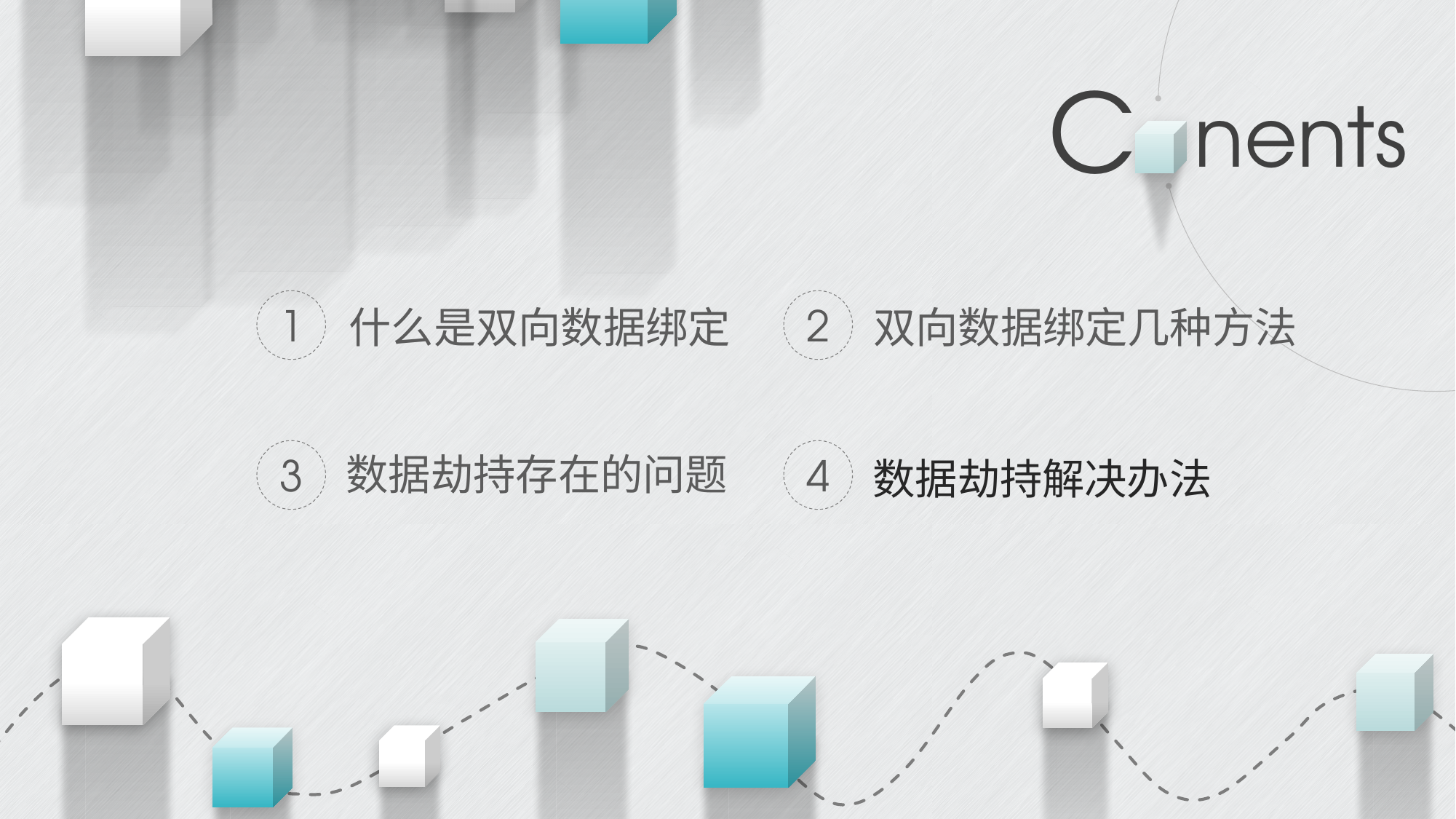

C
nents

1
2
什么是双向数据绑定
双向数据绑定几种方法
3
4
数据劫持存在的问题
数据劫持解决办法